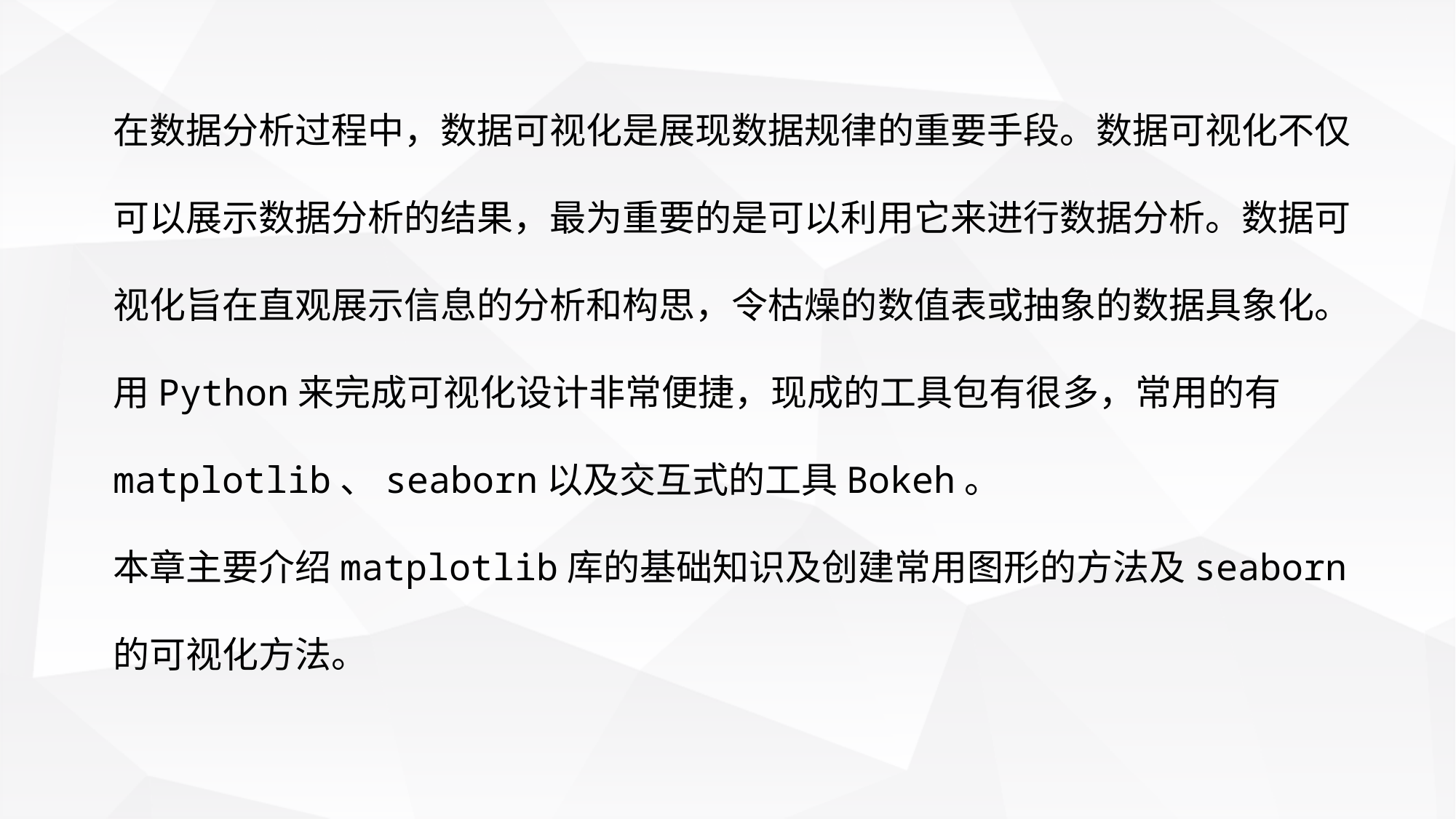

在数据分析过程中，数据可视化是展现数据规律的重要手段。数据可视化不仅可以展示数据分析的结果，最为重要的是可以利用它来进行数据分析。数据可视化旨在直观展示信息的分析和构思，令枯燥的数值表或抽象的数据具象化。
用Python来完成可视化设计非常便捷，现成的工具包有很多，常用的有matplotlib、seaborn以及交互式的工具Bokeh。
本章主要介绍matplotlib库的基础知识及创建常用图形的方法及seaborn的可视化方法。